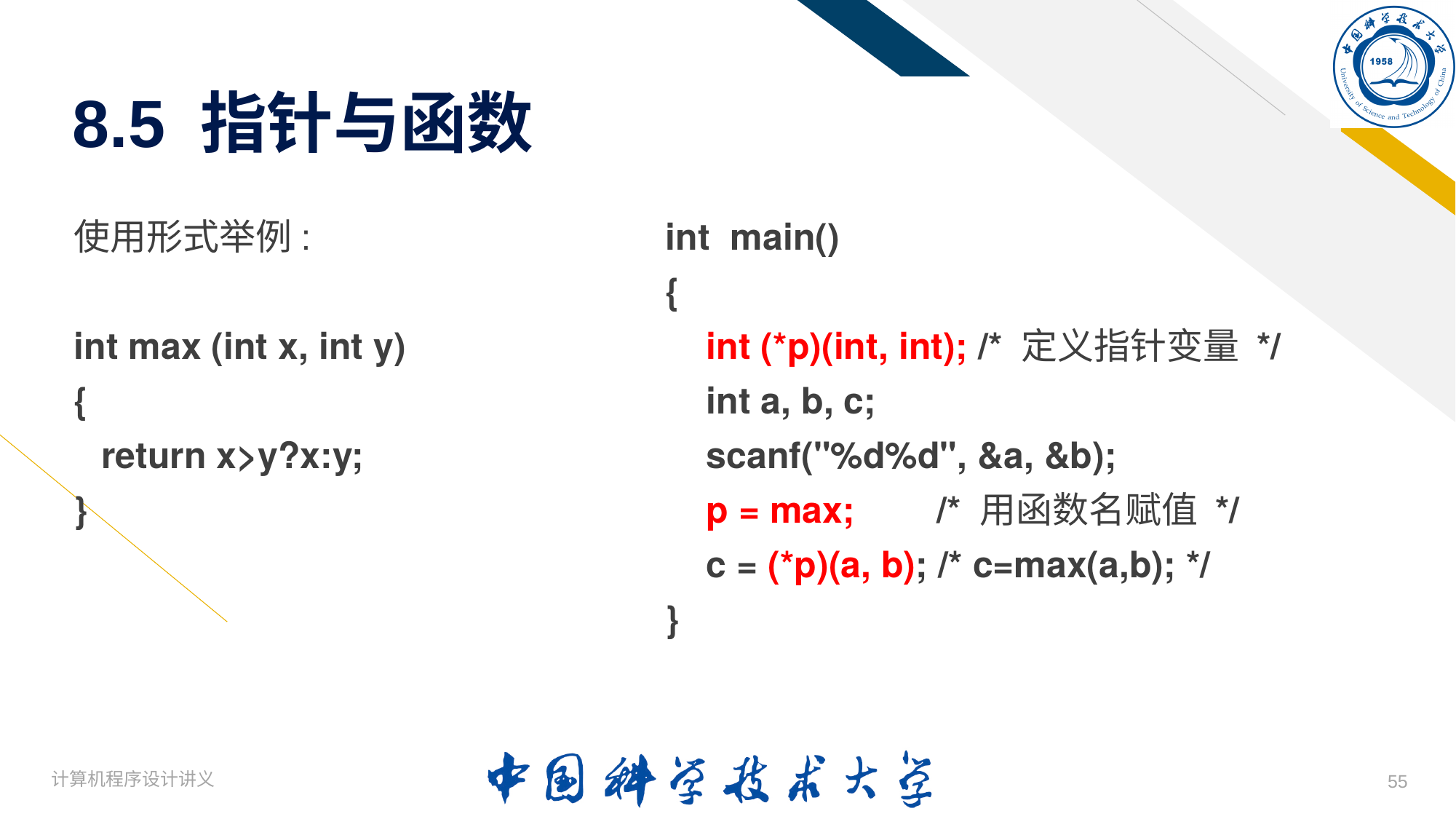

# 8.5 指针与函数
使用形式举例:

int max (int x, int y)
{
	return x>y?x:y;
}

int  main()
{
    int (*p)(int, int); /* 定义指针变量 */
    int a, b, c;
    scanf("%d%d", &a, &b);
    p = max;        /* 用函数名赋值 */
    c = (*p)(a, b); /* c=max(a,b); */
}

计算机程序设计讲义
55